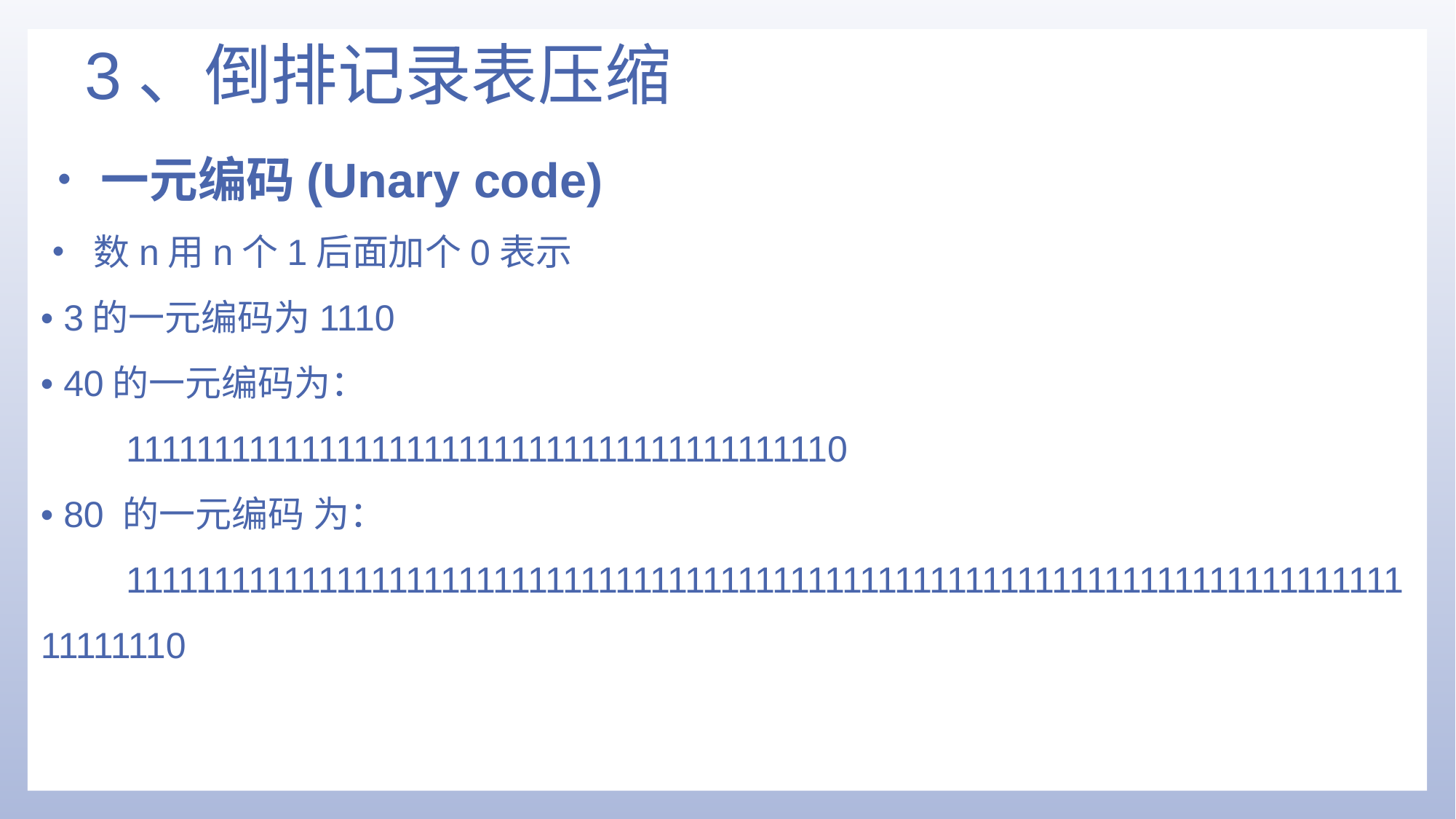

# 3、倒排记录表压缩
•一元编码(Unary code)
• 数n用n个1后面加个0表示
• 3的一元编码为1110
• 40的一元编码为：
11111111111111111111111111111111111111110
• 80 的一元编码 为：
111111111111111111111111111111111111111111111111111111111111111111111111111111110